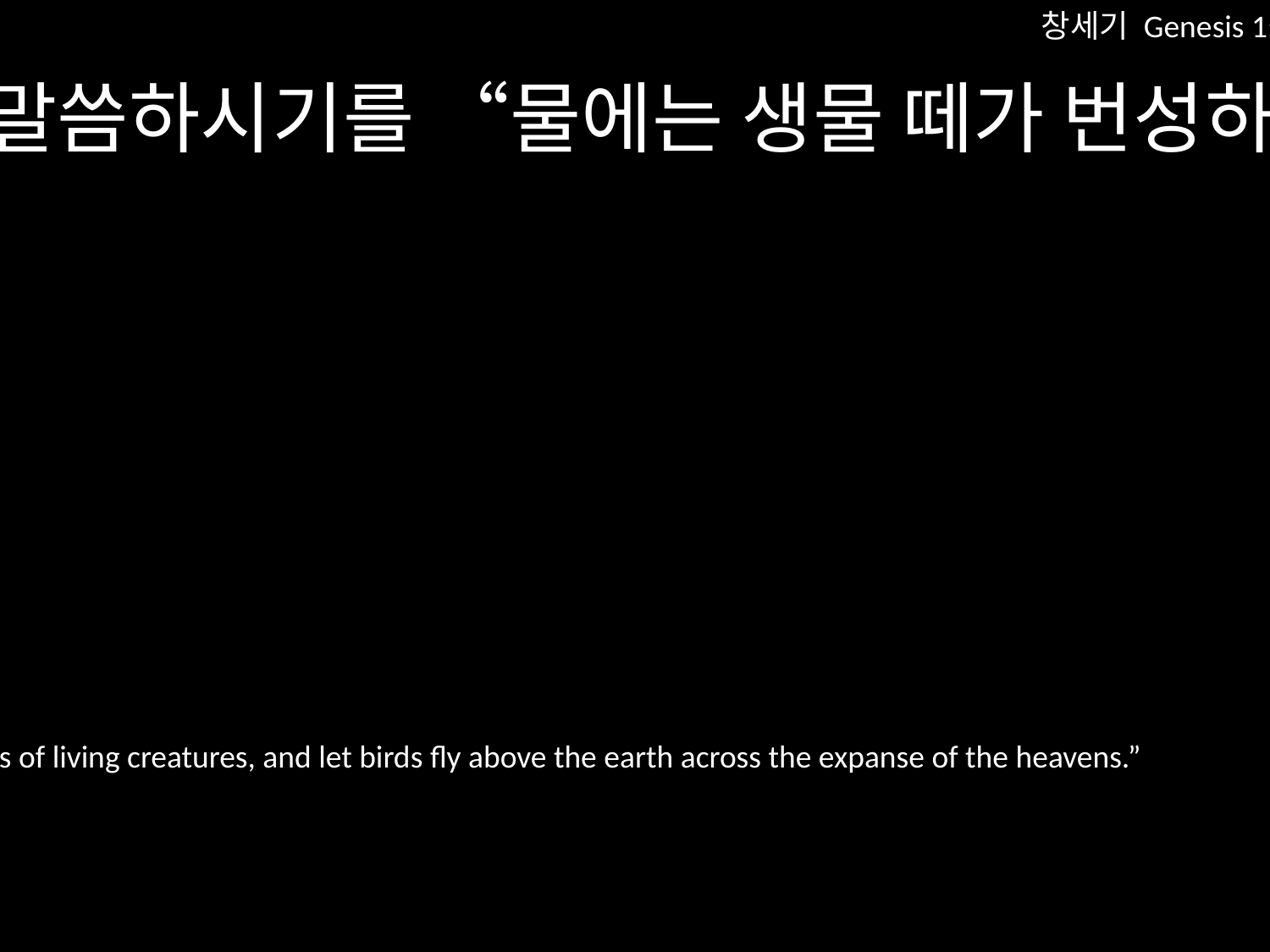

창세기 Genesis 1:20
하나님께서 말씀하시기를 “물에는 생물 떼가 번성하고 새들은 땅 위 하늘에서 날아다니라” 하셨습니다.
And God said, “Let the waters swarm with swarms of living creatures, and let birds fly above the earth across the expanse of the heavens.”